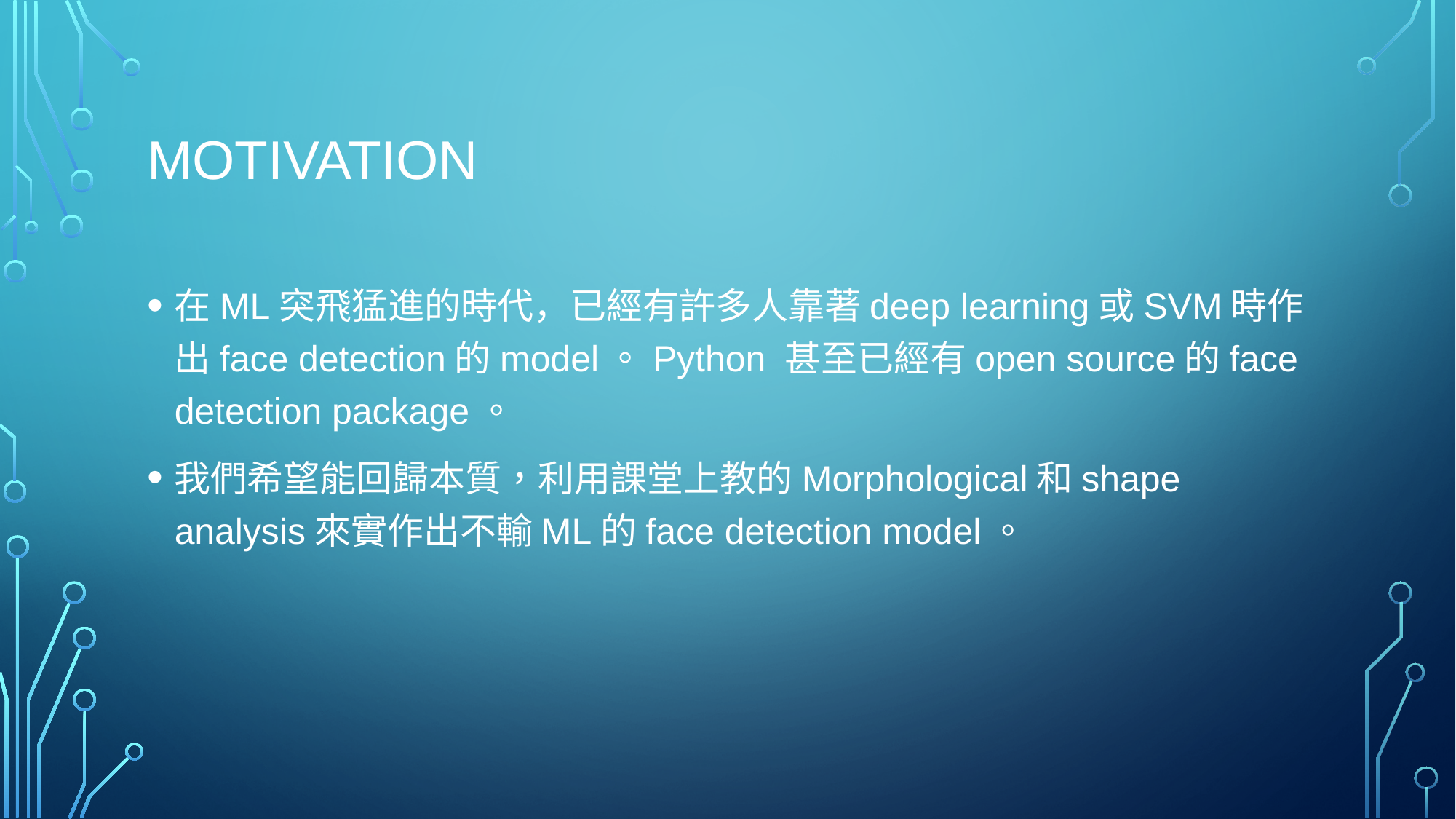

# Motivation
在ML突飛猛進的時代，已經有許多人靠著deep learning或SVM時作出face detection的model。Python 甚至已經有open source的face detection package。
我們希望能回歸本質，利用課堂上教的Morphological和shape analysis來實作出不輸ML的face detection model。